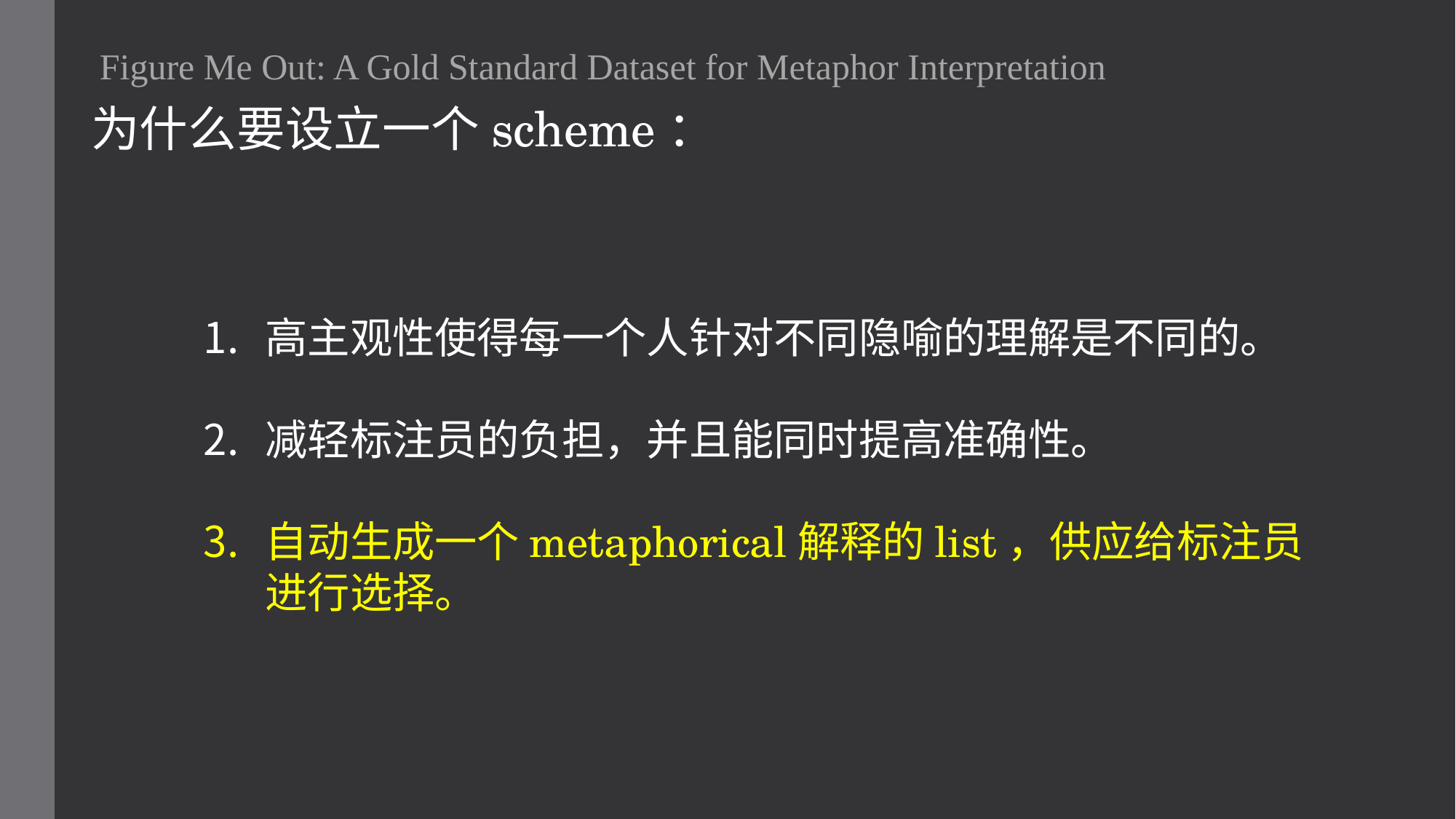

Figure Me Out: A Gold Standard Dataset for Metaphor Interpretation
为什么要设立一个scheme：
高主观性使得每一个人针对不同隐喻的理解是不同的。

减轻标注员的负担，并且能同时提高准确性。

自动生成一个metaphorical解释的list，供应给标注员进行选择。